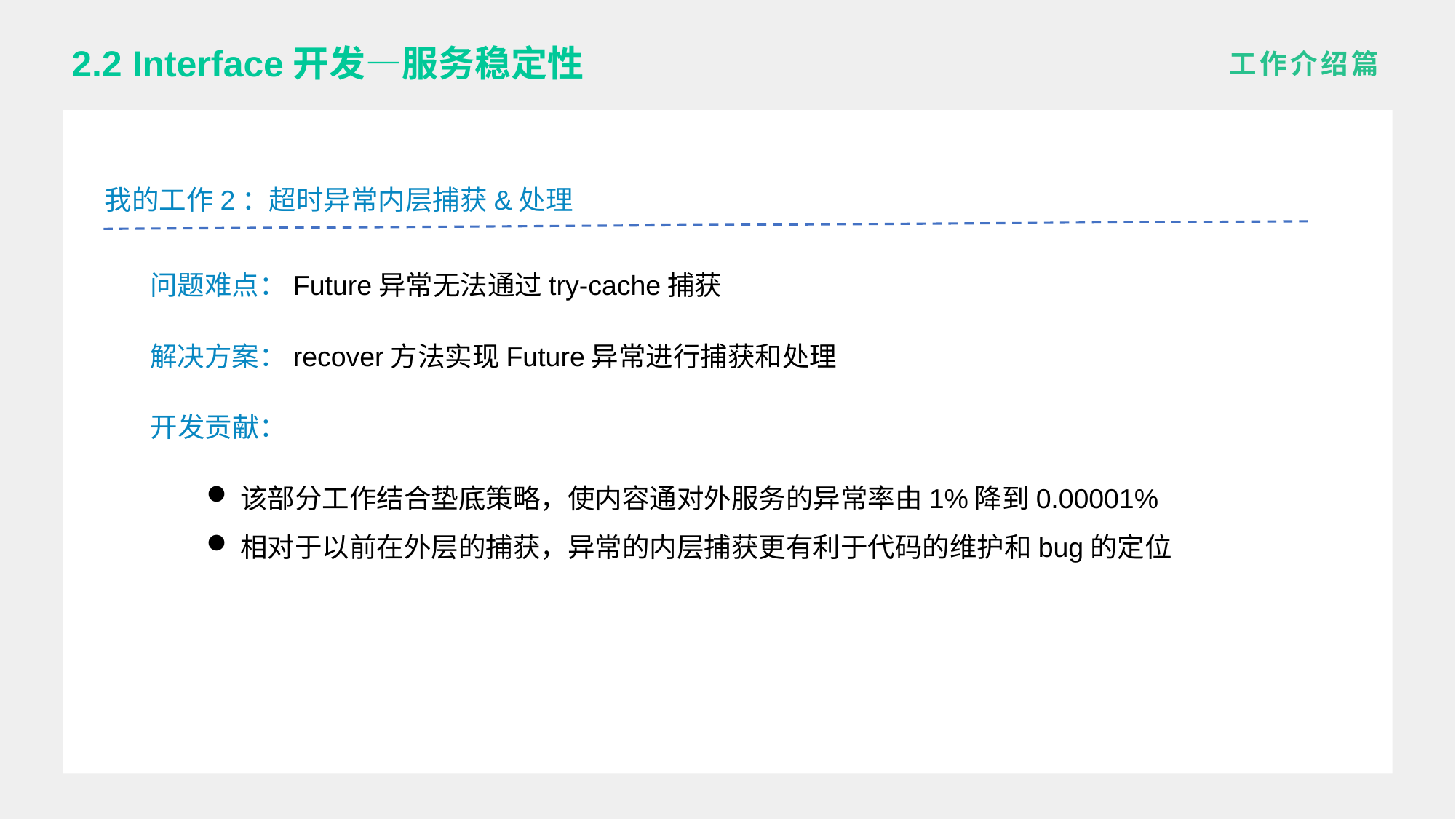

# 2.2 Interface开发—服务稳定性
工作介绍篇
我的工作2：超时异常内层捕获&处理
问题难点：Future异常无法通过try-cache捕获
解决方案：recover方法实现Future异常进行捕获和处理
开发贡献：
该部分工作结合垫底策略，使内容通对外服务的异常率由1%降到0.00001%
相对于以前在外层的捕获，异常的内层捕获更有利于代码的维护和bug的定位